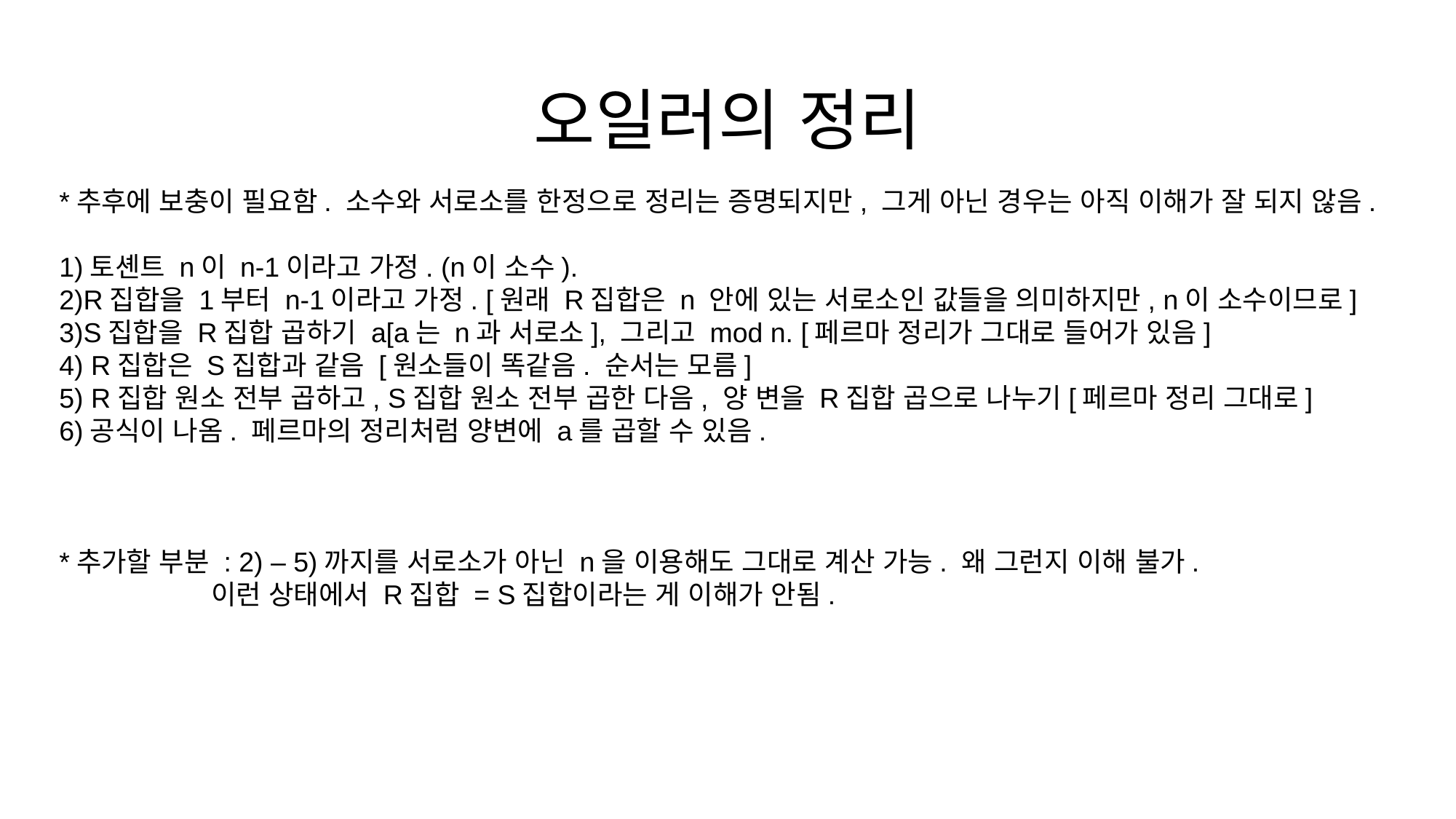

# 오일러의 정리
*추후에 보충이 필요함. 소수와 서로소를 한정으로 정리는 증명되지만, 그게 아닌 경우는 아직 이해가 잘 되지 않음.

1)토셴트 n이 n-1이라고 가정. (n이 소수).
2)R집합을 1부터 n-1이라고 가정. [원래 R집합은 n 안에 있는 서로소인 값들을 의미하지만, n이 소수이므로]
3)S집합을 R집합 곱하기 a[a는 n과 서로소], 그리고 mod n. [페르마 정리가 그대로 들어가 있음]
4) R집합은 S집합과 같음 [원소들이 똑같음. 순서는 모름]
5) R집합 원소 전부 곱하고, S집합 원소 전부 곱한 다음, 양 변을 R집합 곱으로 나누기[페르마 정리 그대로]
6)공식이 나옴. 페르마의 정리처럼 양변에 a를 곱할 수 있음.

*추가할 부분 : 2) – 5)까지를 서로소가 아닌 n을 이용해도 그대로 계산 가능. 왜 그런지 이해 불가.
                   이런 상태에서 R집합 = S집합이라는 게 이해가 안됨.